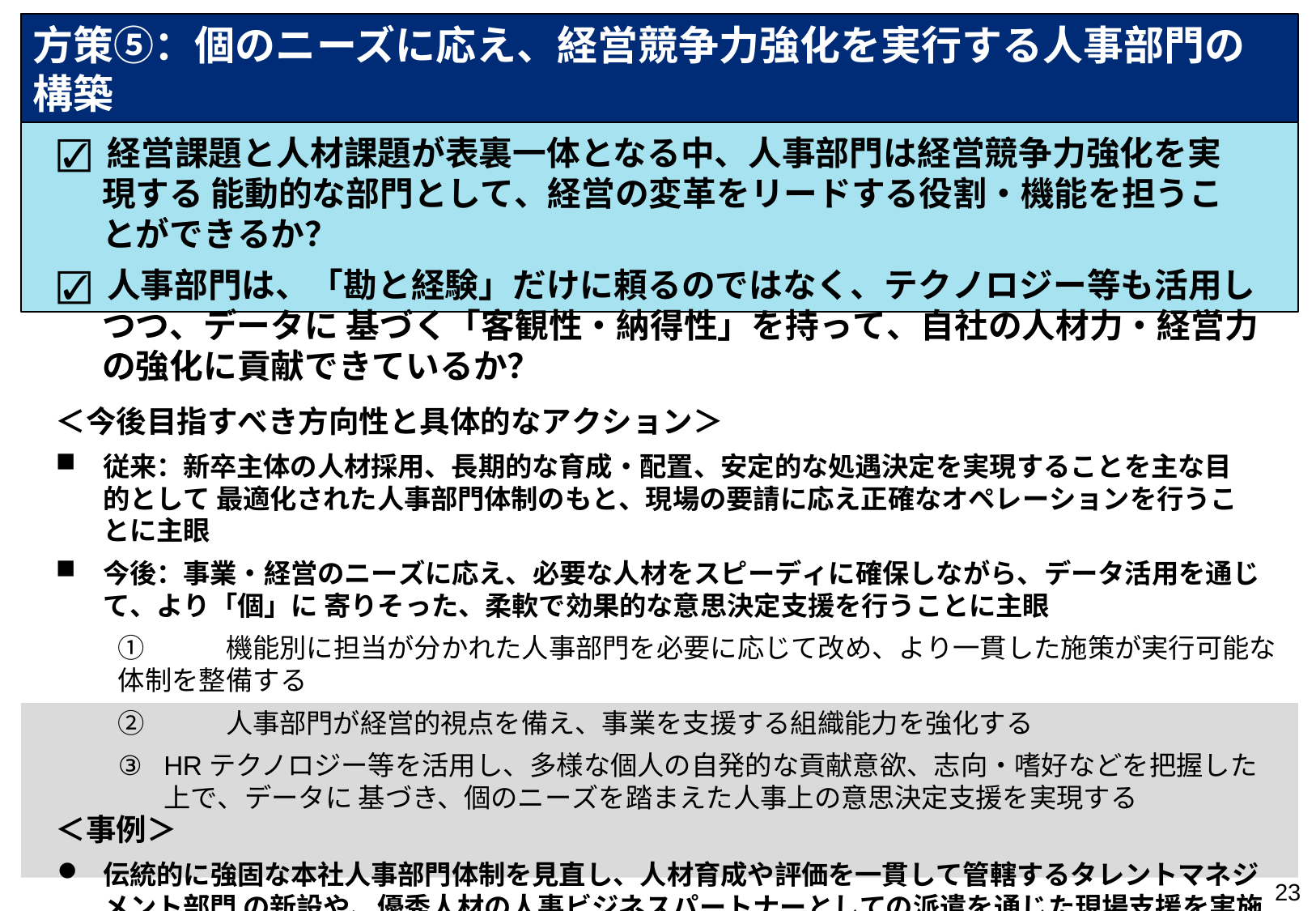

# 方策⑤：個のニーズに応え、経営競争力強化を実行する人事部門の構築

☑ 経営課題と人材課題が表裏一体となる中、人事部門は経営競争力強化を実現する 能動的な部門として、経営の変革をリードする役割・機能を担うことができるか？
☑ 人事部門は、「勘と経験」だけに頼るのではなく、テクノロジー等も活用しつつ、データに 基づく「客観性・納得性」を持って、自社の人材力・経営力の強化に貢献できているか？
＜今後目指すべき方向性と具体的なアクション＞
従来：新卒主体の人材採用、長期的な育成・配置、安定的な処遇決定を実現することを主な目的として 最適化された人事部門体制のもと、現場の要請に応え正確なオペレーションを行うことに主眼
今後：事業・経営のニーズに応え、必要な人材をスピーディに確保しながら、データ活用を通じて、より「個」に 寄りそった、柔軟で効果的な意思決定支援を行うことに主眼
①	機能別に担当が分かれた人事部門を必要に応じて改め、より一貫した施策が実行可能な体制を整備する
②	人事部門が経営的視点を備え、事業を支援する組織能力を強化する
③	HRテクノロジー等を活用し、多様な個人の自発的な貢献意欲、志向・嗜好などを把握した上で、データに 基づき、個のニーズを踏まえた人事上の意思決定支援を実現する
＜事例＞
伝統的に強固な本社人事部門体制を見直し、人材育成や評価を一貫して管轄するタレントマネジメント部門 の新設や、優秀人材の人事ビジネスパートナーとしての派遣を通じた現場支援を実施（製造業）
人事関連のデータの大半をシステムに取り込み、その他のデータベースと合わせて解析することで、現場のエン ゲージメントレベルに影響を与える因子を特定。組織長の部下とのコミュニケーション改善に活用（IT）

23